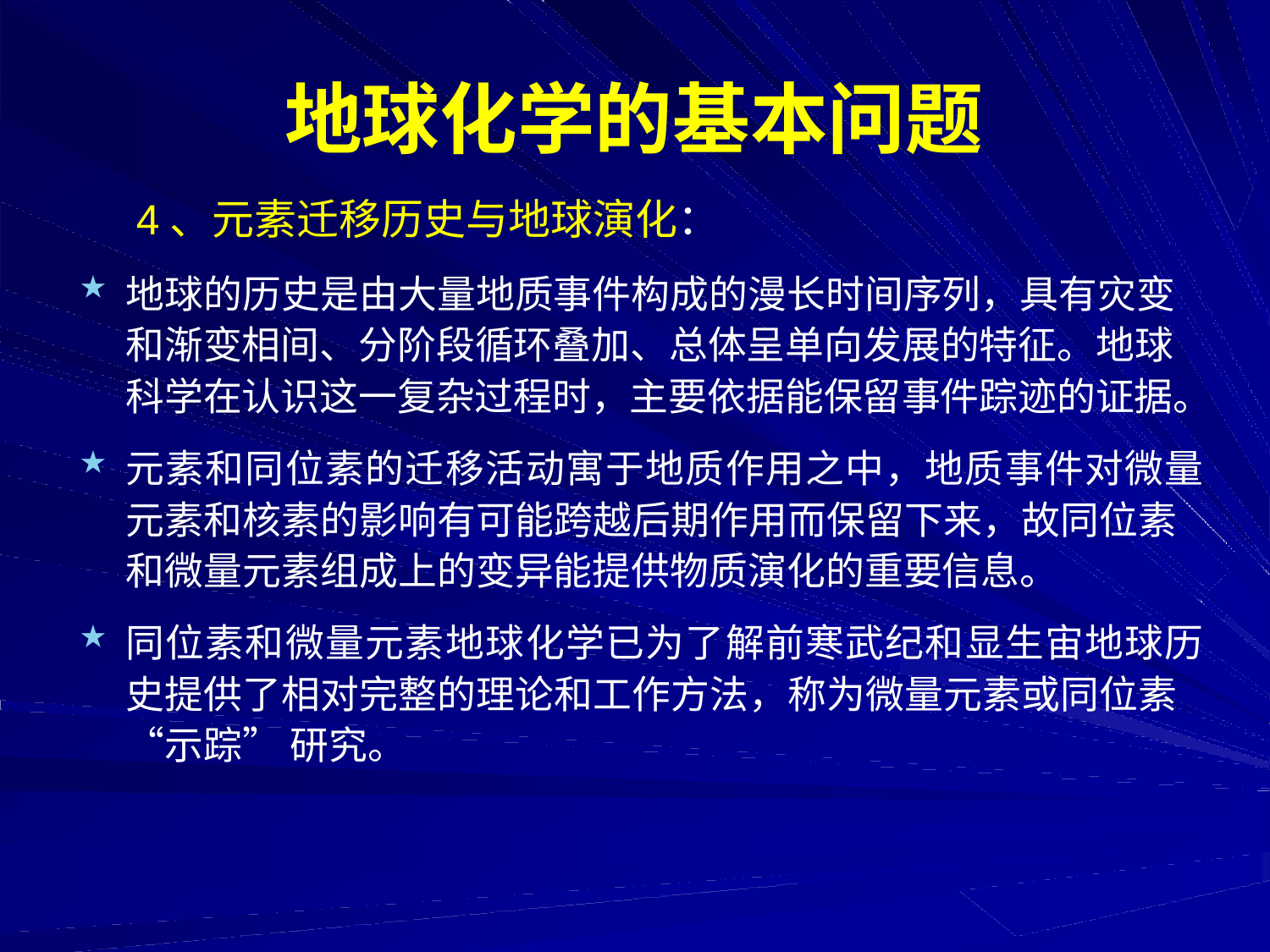

# 地球化学的基本问题

4、元素迁移历史与地球演化：
地球的历史是由大量地质事件构成的漫长时间序列，具有灾变 和渐变相间、分阶段循环叠加、总体呈单向发展的特征。地球 科学在认识这一复杂过程时，主要依据能保留事件踪迹的证据。
元素和同位素的迁移活动寓于地质作用之中，地质事件对微量 元素和核素的影响有可能跨越后期作用而保留下来，故同位素 和微量元素组成上的变异能提供物质演化的重要信息。
同位素和微量元素地球化学已为了解前寒武纪和显生宙地球历 史提供了相对完整的理论和工作方法，称为微量元素或同位素 “示踪” 研究。